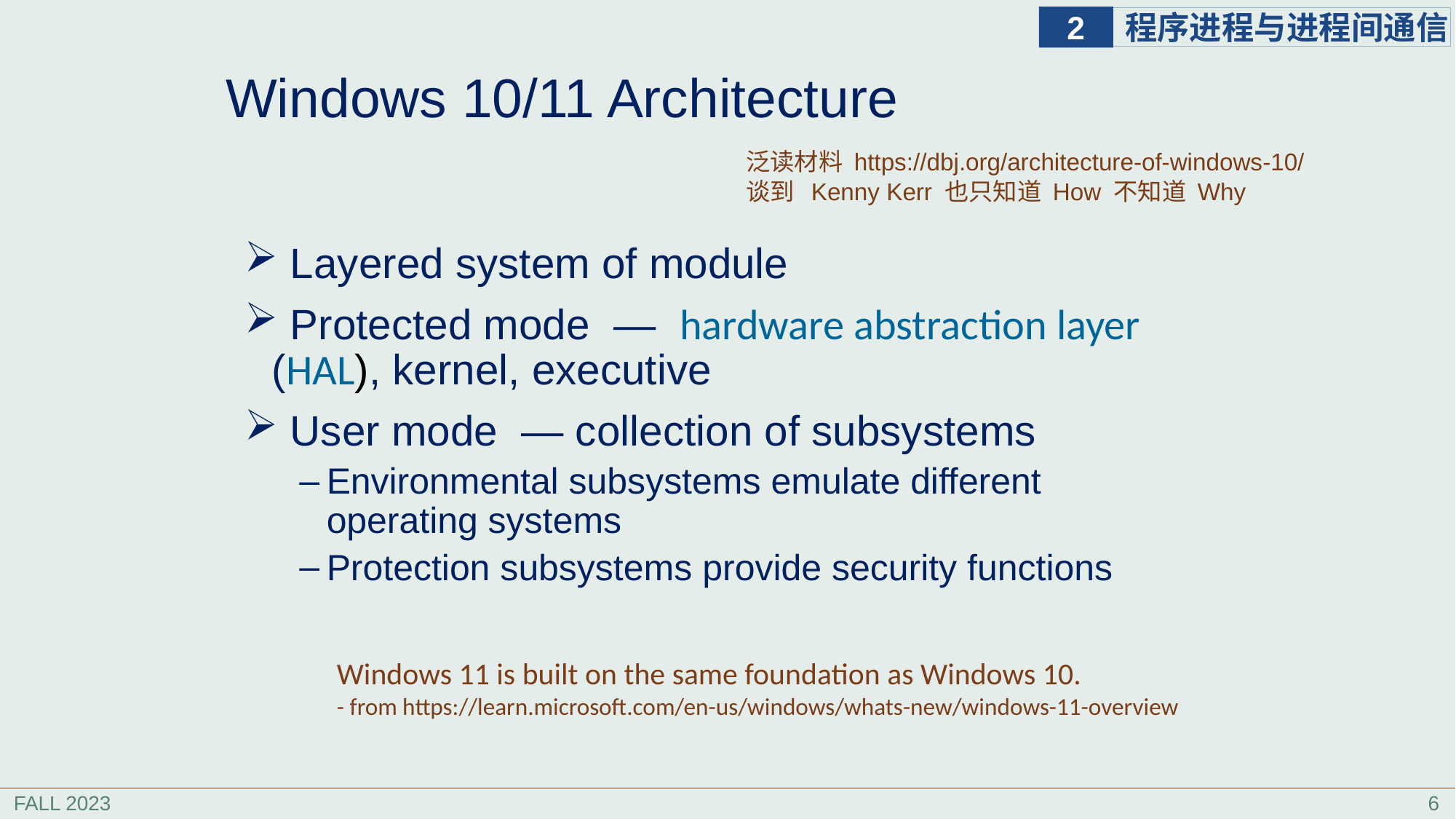

# Windows 10/11 Architecture
泛读材料 https://dbj.org/architecture-of-windows-10/
谈到  Kenny Kerr 也只知道 How 不知道 Why
 Layered system of module
 Protected mode  —  hardware abstraction layer (HAL), kernel, executive
 User mode  — collection of subsystems
Environmental subsystems emulate different operating systems
Protection subsystems provide security functions
Windows 11 is built on the same foundation as Windows 10.
- from https://learn.microsoft.com/en-us/windows/whats-new/windows-11-overview